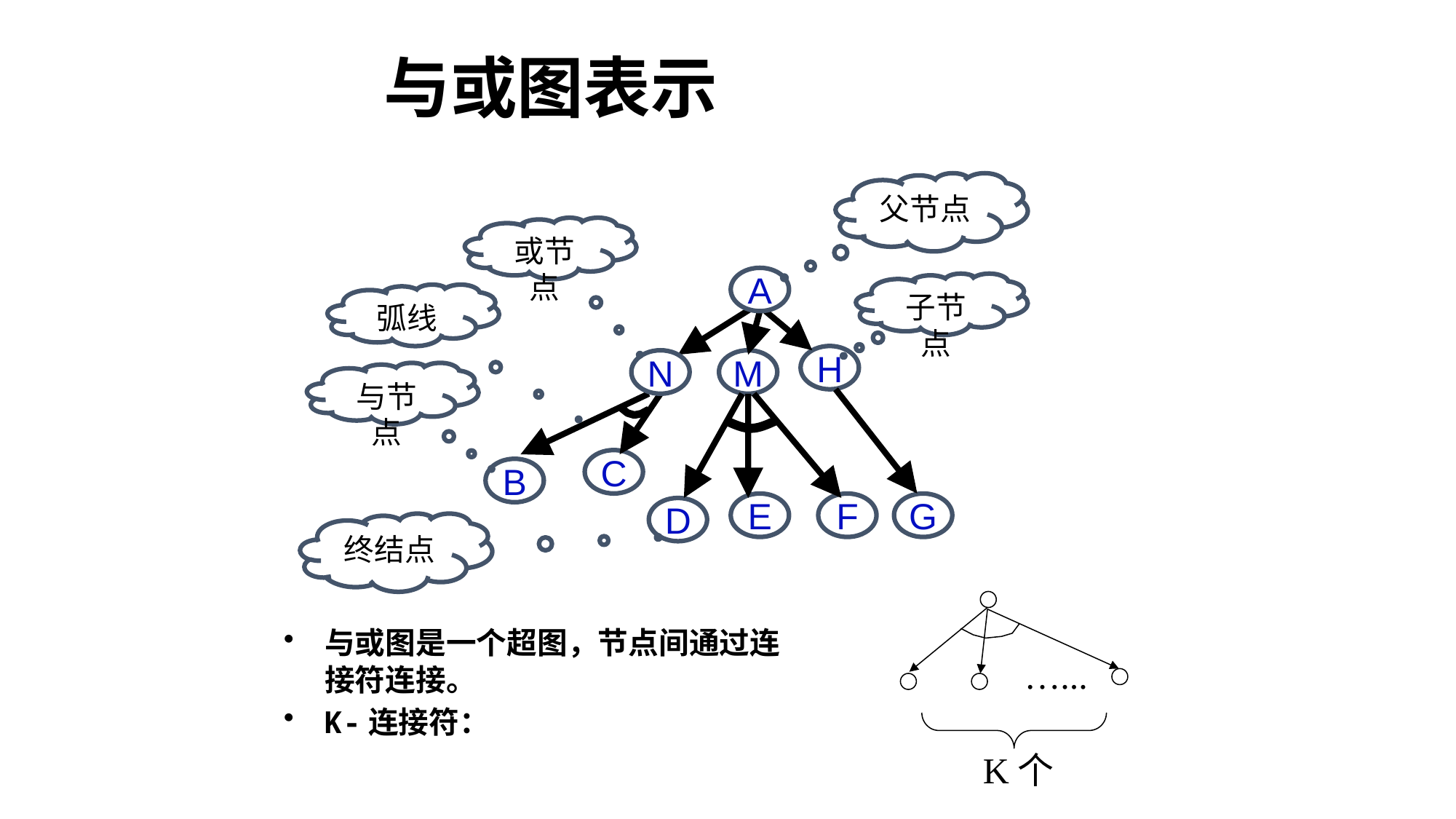

# 与或图表示
父节点
或节点
A
子节点
弧线

H
N
M
与节点

C
B
E
F
G
D
终结点

…...

K个
与或图是一个超图，节点间通过连接符连接。
K-连接符：